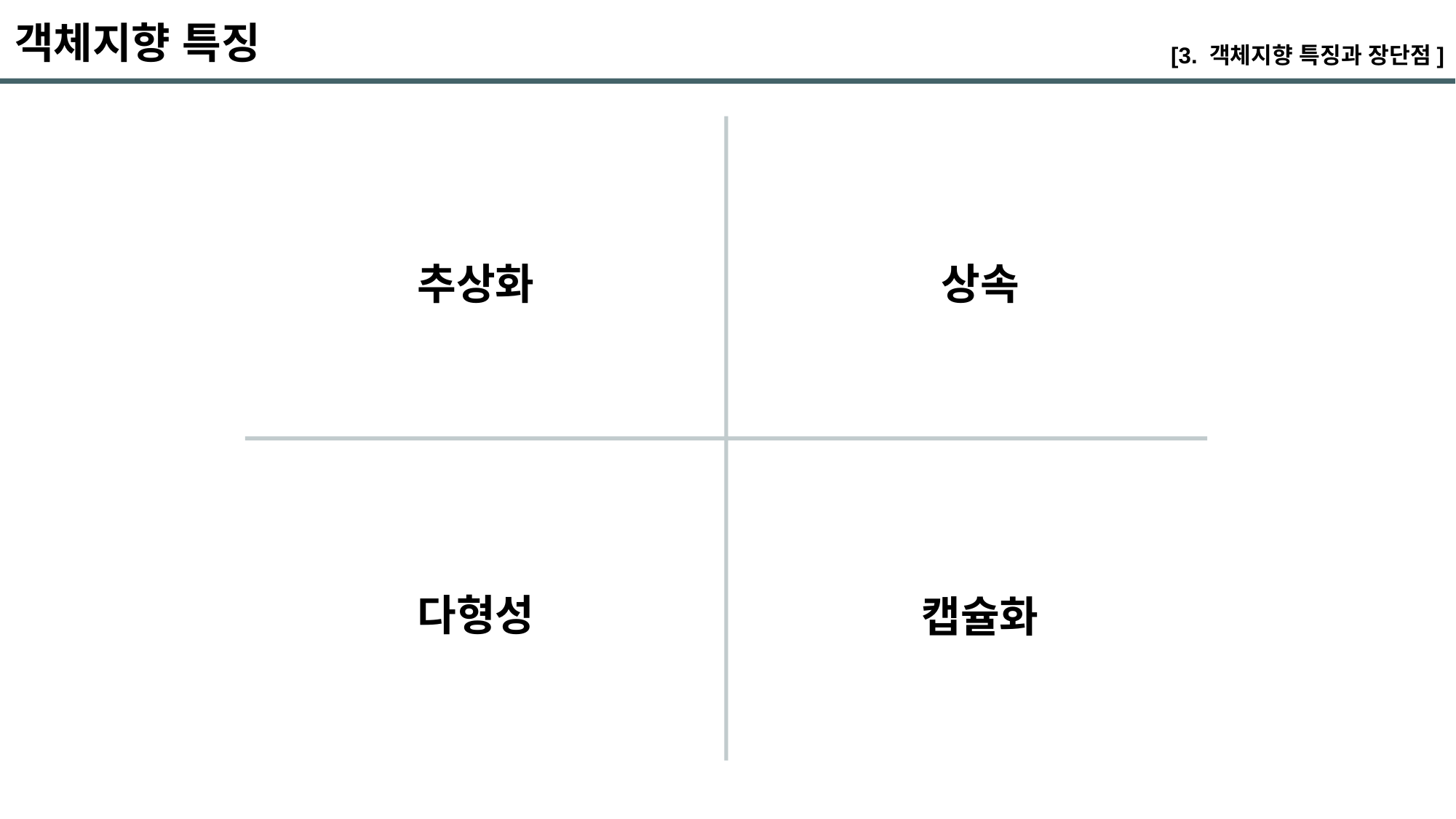

객체지향 특징
[3. 객체지향 특징과 장단점]

상속
추상화
다형성
캡슐화